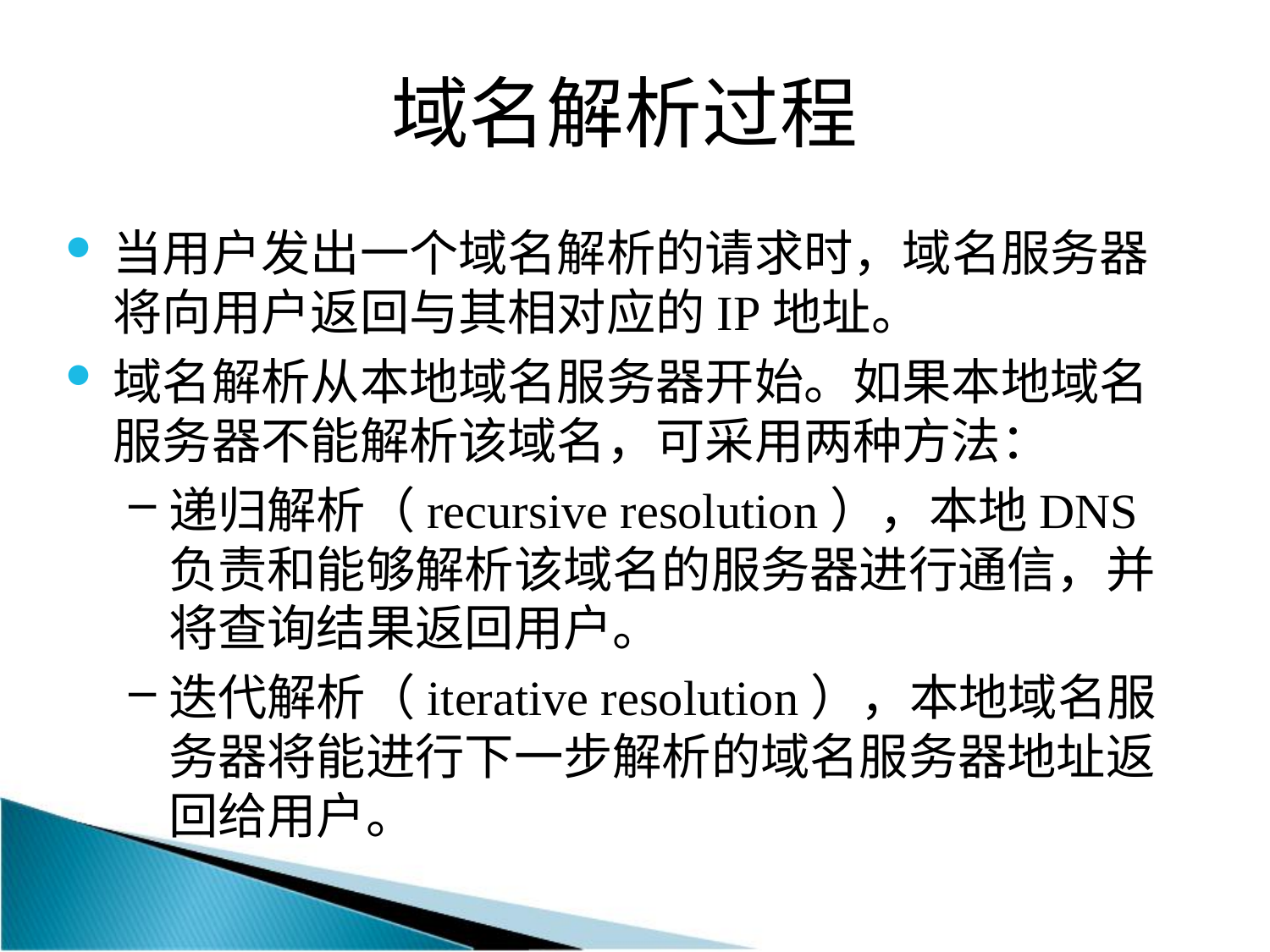

# 域名解析过程
当用户发出一个域名解析的请求时，域名服务器将向用户返回与其相对应的IP地址。
域名解析从本地域名服务器开始。如果本地域名服务器不能解析该域名，可采用两种方法：
递归解析（recursive resolution），本地DNS负责和能够解析该域名的服务器进行通信，并将查询结果返回用户。
迭代解析（iterative resolution），本地域名服务器将能进行下一步解析的域名服务器地址返回给用户。